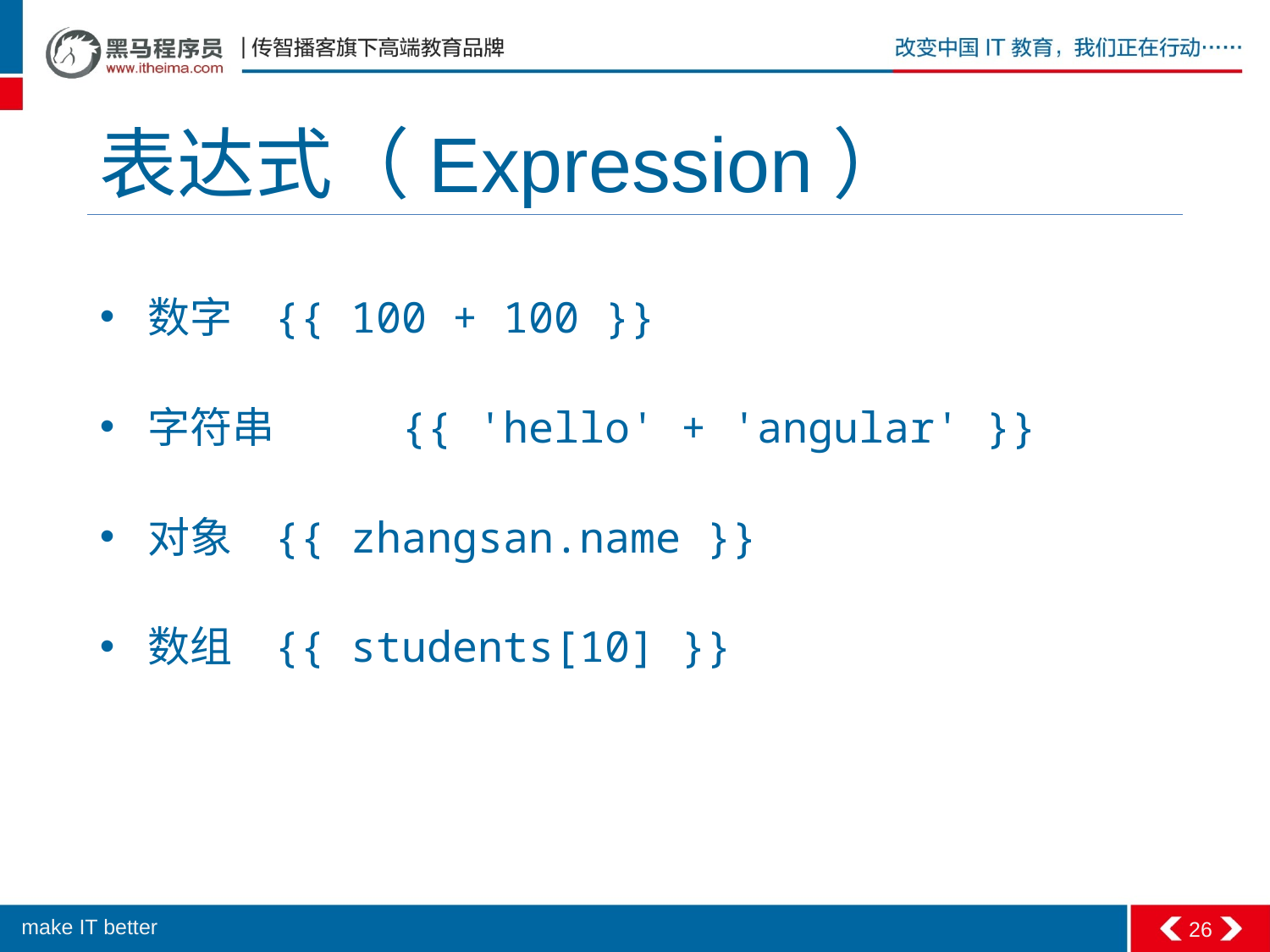

# 表达式（Expression）
数字	{{ 100 + 100 }}
字符串	{{ 'hello' + 'angular' }}
对象	{{ zhangsan.name }}
数组	{{ students[10] }}
26

make IT better